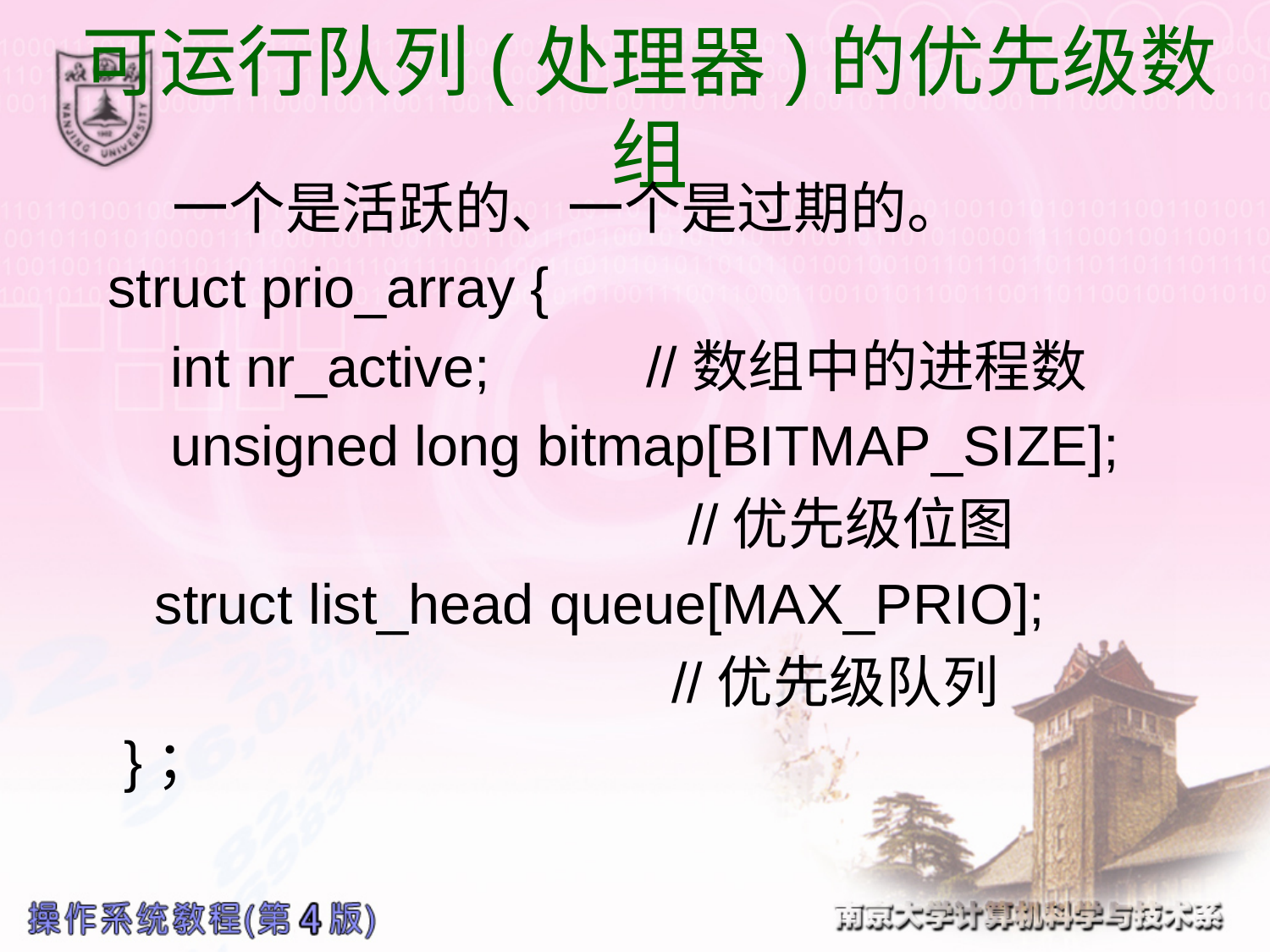

# 可运行队列(处理器)的优先级数组
    一个是活跃的、一个是过期的。
struct prio_array {
    int nr_active;          //数组中的进程数
    unsigned long bitmap[BITMAP_SIZE];
                                     //优先级位图
   struct list_head queue[MAX_PRIO];
                                    //优先级队列
 }；